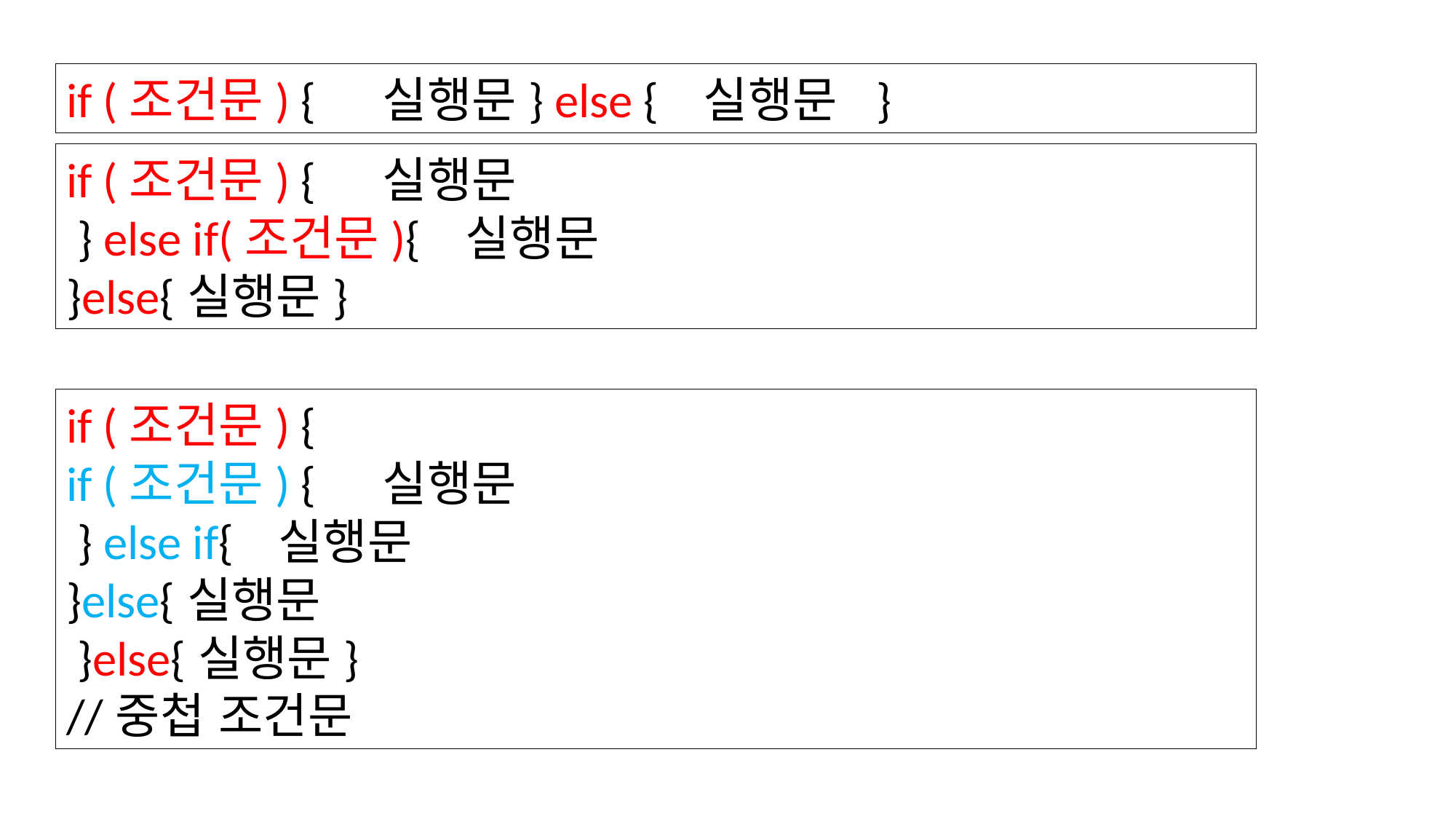

if (조건문) {     실행문} else {   실행문  }
if (조건문) {     실행문
 } else if(조건문){   실행문
}else{실행문}
if (조건문) {
if (조건문) {     실행문
 } else if{   실행문
}else{실행문
 }else{실행문}
//중첩 조건문